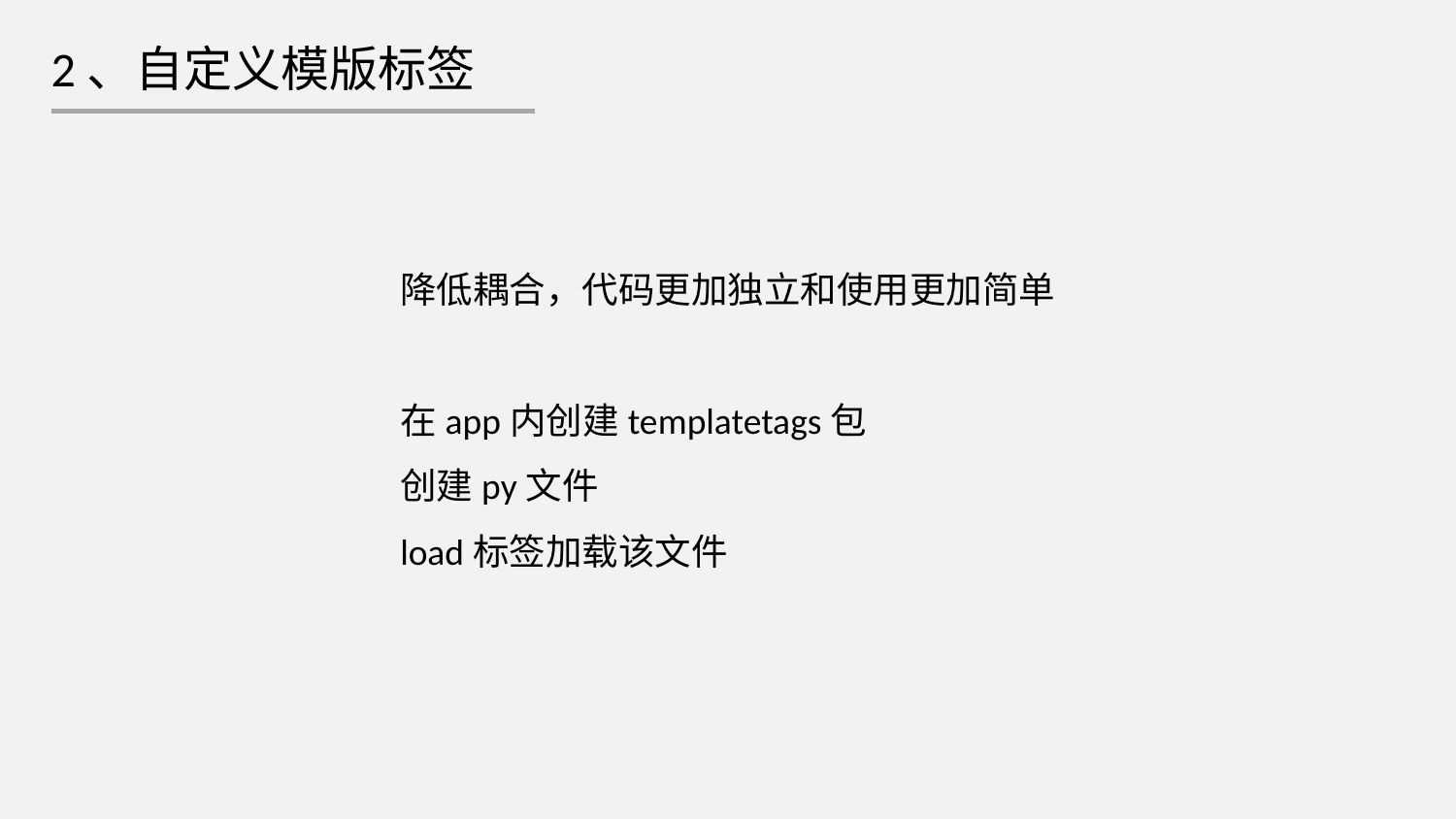

2、自定义模版标签
降低耦合，代码更加独立和使用更加简单

在app内创建templatetags包
创建py文件
load标签加载该文件